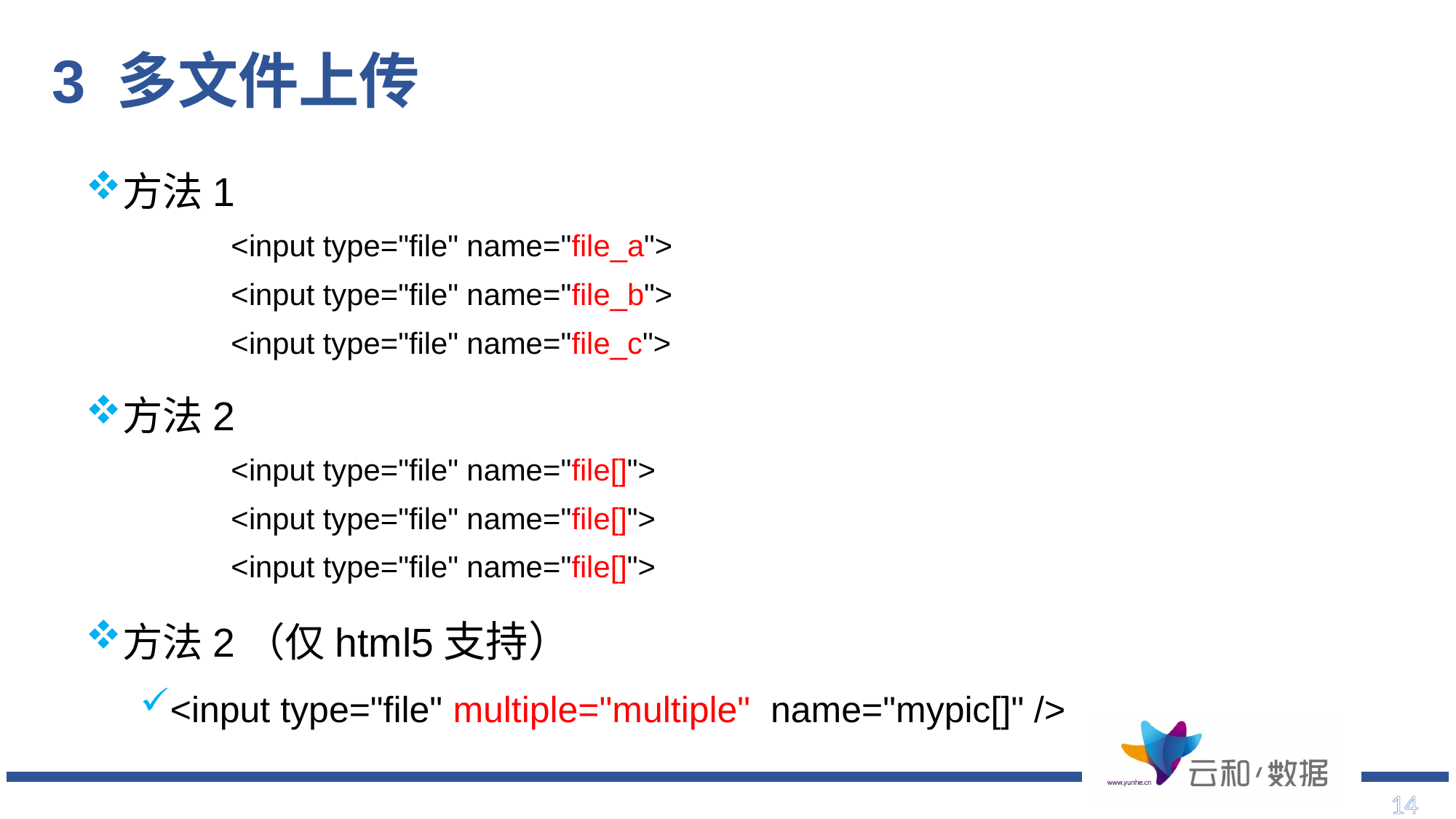

# 3 多文件上传
方法1
<input type="file" name="file_a">
<input type="file" name="file_b">
<input type="file" name="file_c">
方法2
<input type="file" name="file[]">
<input type="file" name="file[]">
<input type="file" name="file[]">
方法2（仅html5支持）
<input type="file" multiple="multiple"  name="mypic[]" />